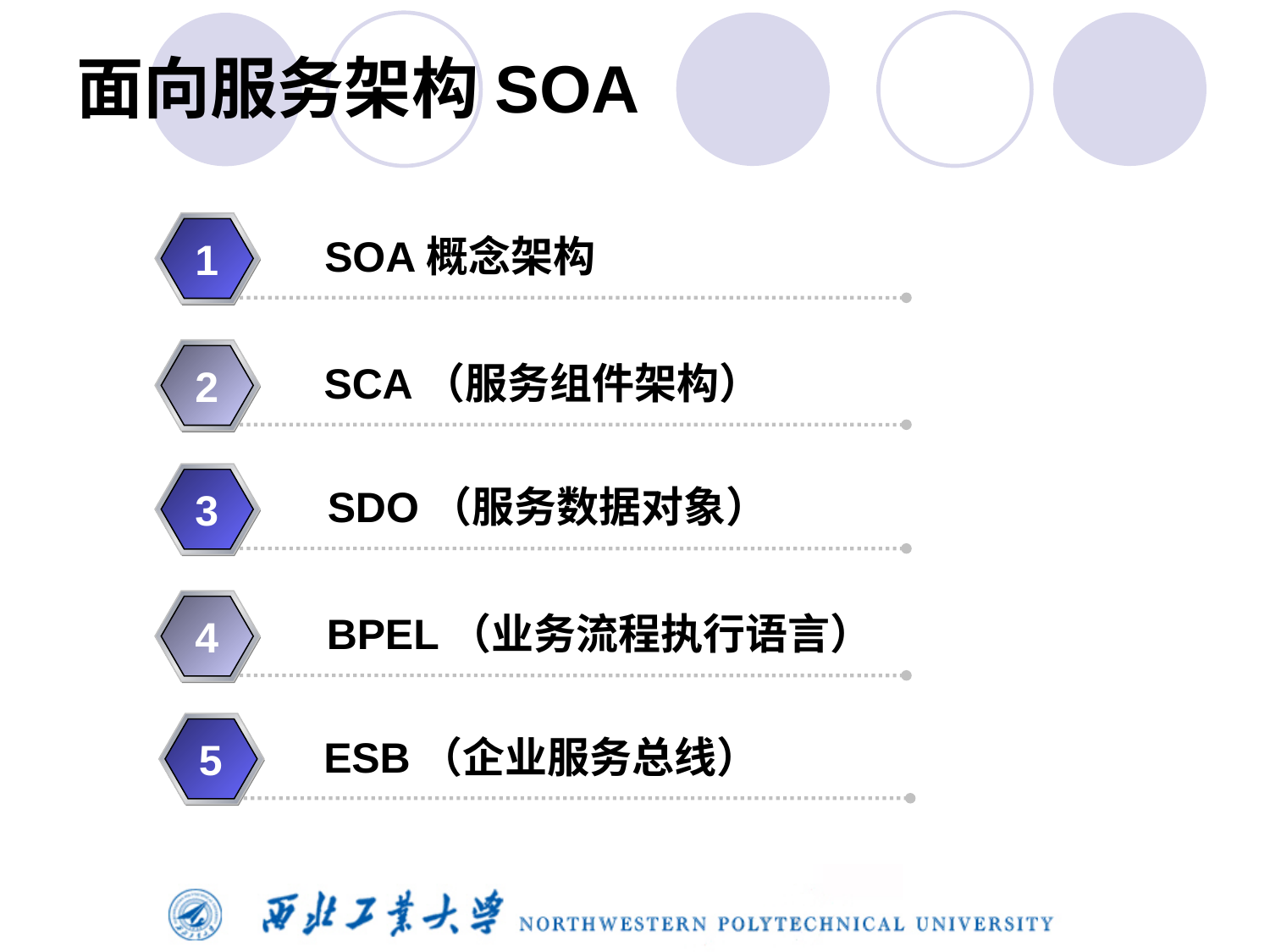

# 面向服务架构SOA

SOA概念架构
1

SCA（服务组件架构）
2

SDO（服务数据对象）
3

BPEL（业务流程执行语言）
4

ESB（企业服务总线）
5